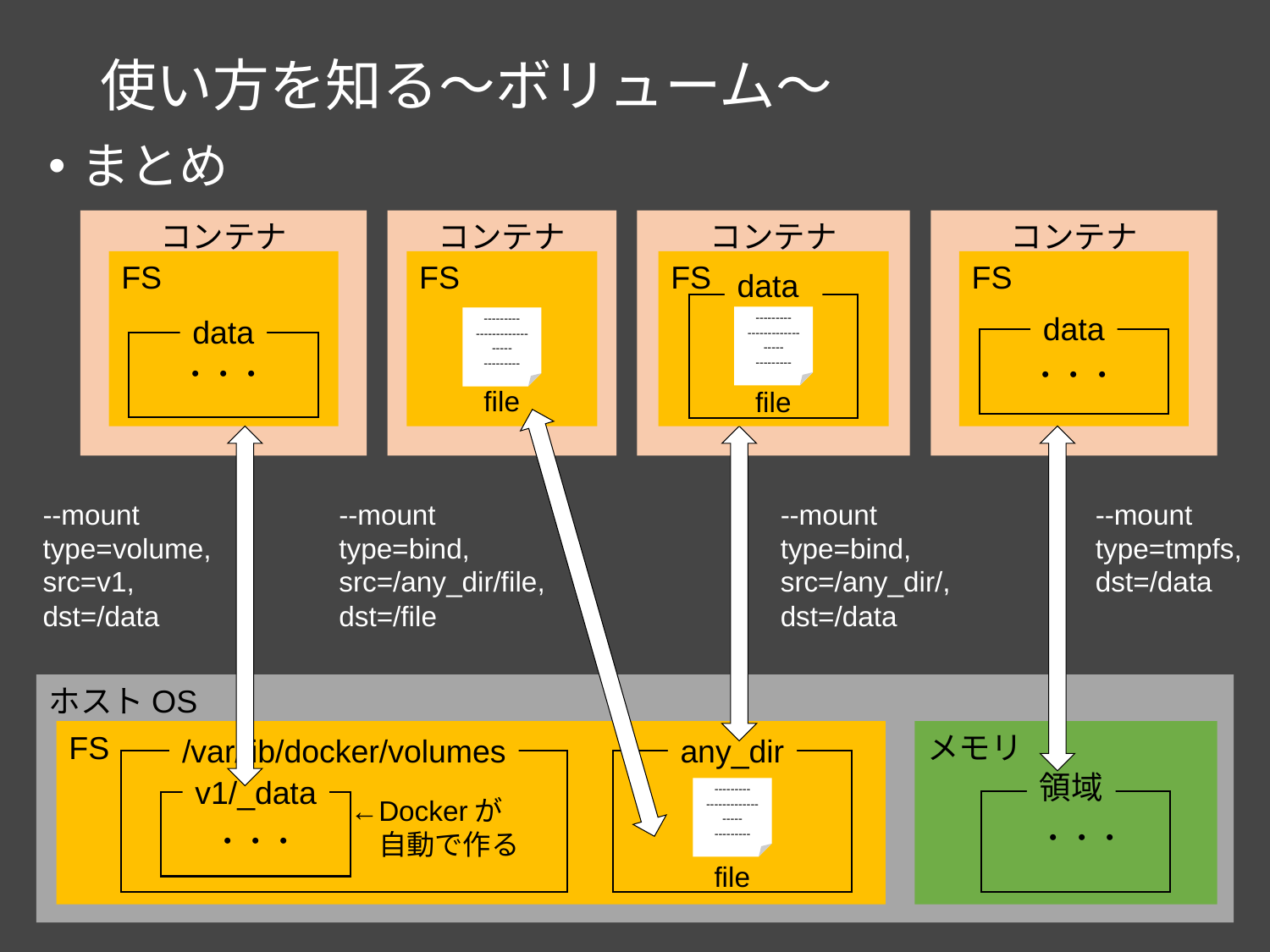

# 使い方を知る～ボリューム～
まとめ
コンテナ
コンテナ
コンテナ
コンテナ
FS
FS
FS
FS
data

data
data
---------
------------------
---------
---------
------------------
---------

・・・
・・・
file
file

--mount
type=volume,
src=v1,
dst=/data
--mount
type=bind,
src=/any_dir/file,
dst=/file
--mount
type=bind,
src=/any_dir/,
dst=/data
--mount
type=tmpfs,
dst=/data
ホストOS
FS
メモリ
/var/lib/docker/volumes
any_dir

領域
v1/_data
---------
------------------
---------
←Dockerが
　自動で作る

・・・
・・・
file